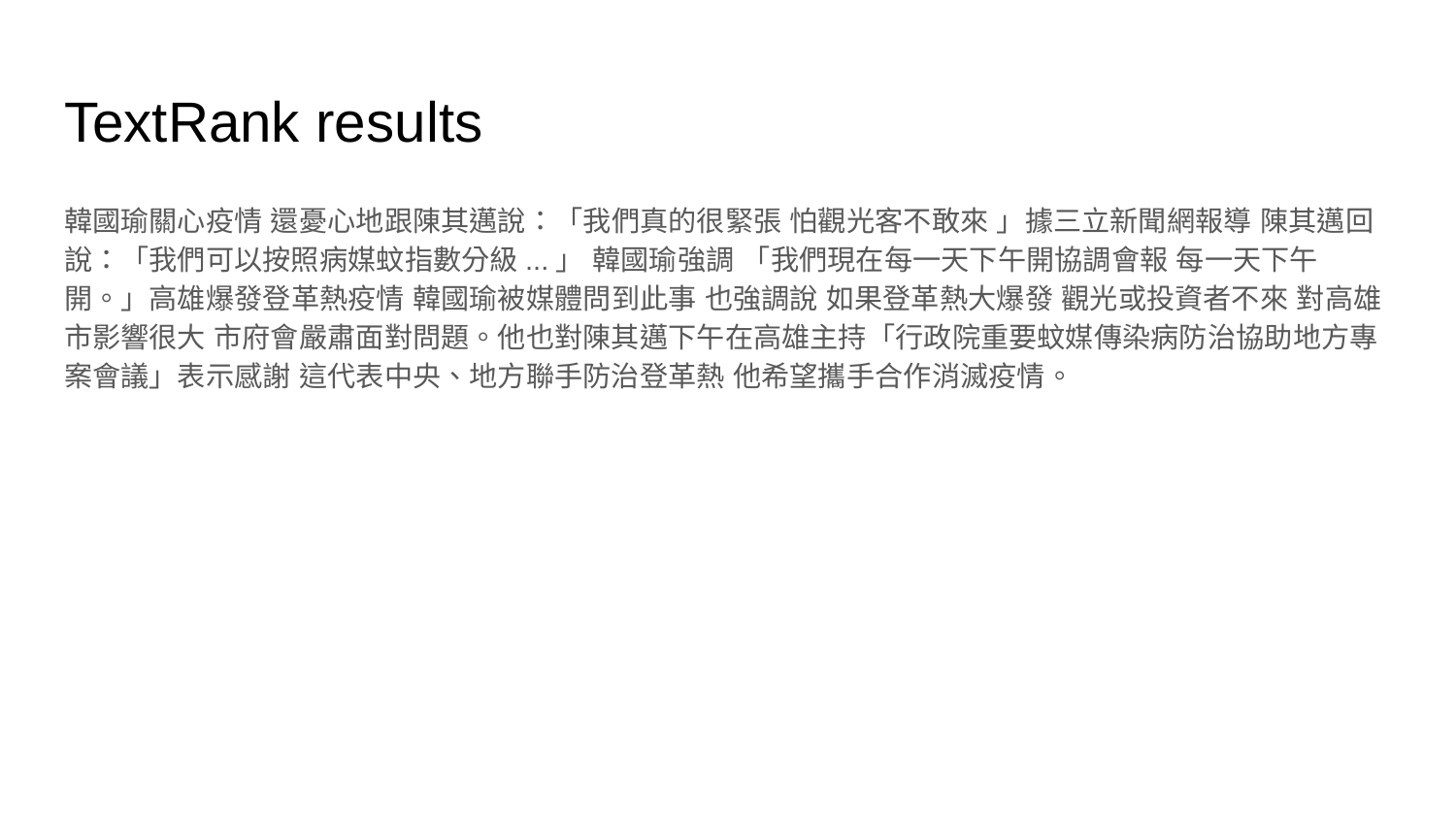

# TextRank results
韓國瑜關心疫情 還憂心地跟陳其邁說：「我們真的很緊張 怕觀光客不敢來 」據三立新聞網報導 陳其邁回說：「我們可以按照病媒蚊指數分級...」 韓國瑜強調 「我們現在每一天下午開協調會報 每一天下午開。」高雄爆發登革熱疫情 韓國瑜被媒體問到此事 也強調說 如果登革熱大爆發 觀光或投資者不來 對高雄市影響很大 市府會嚴肅面對問題。他也對陳其邁下午在高雄主持「行政院重要蚊媒傳染病防治協助地方專案會議」表示感謝 這代表中央、地方聯手防治登革熱 他希望攜手合作消滅疫情。